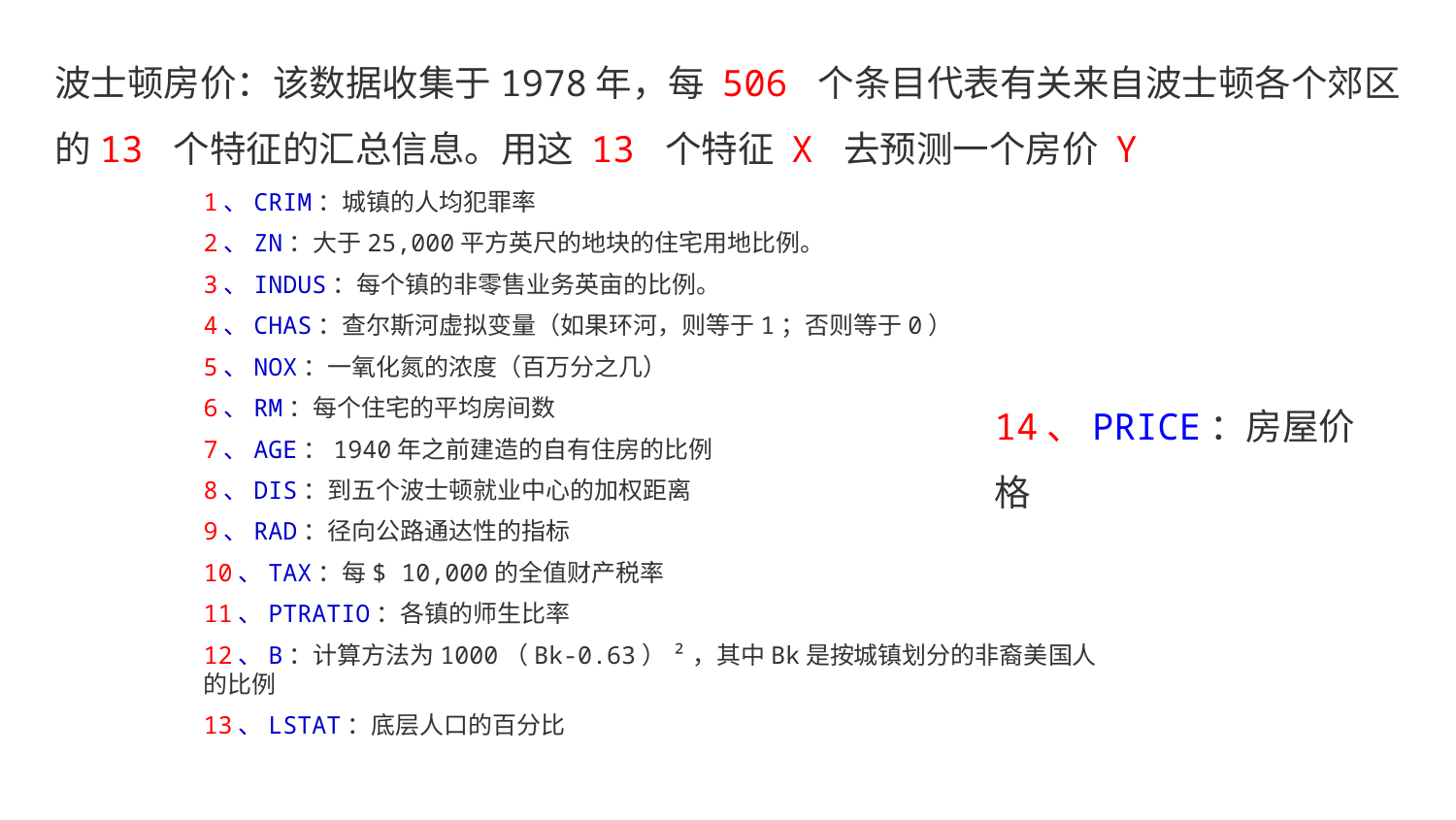

波士顿房价：该数据收集于1978年，每 506 个条目代表有关来自波士顿各个郊区的13 个特征的汇总信息。用这 13 个特征 X 去预测一个房价 Y
1、CRIM：城镇的人均犯罪率
2、ZN：大于25,000平方英尺的地块的住宅用地比例。
3、INDUS：每个镇的非零售业务英亩的比例。
4、CHAS：查尔斯河虚拟变量（如果环河，则等于1；否则等于0）
5、NOX：一氧化氮的浓度（百万分之几）
6、RM：每个住宅的平均房间数
7、AGE：1940年之前建造的自有住房的比例
8、DIS：到五个波士顿就业中心的加权距离
9、RAD：径向公路通达性的指标
10、TAX：每$ 10,000的全值财产税率
11、PTRATIO：各镇的师生比率
12、B：计算方法为1000（Bk-0.63）²，其中Bk是按城镇划分的非裔美国人的比例
13、LSTAT：底层人口的百分比
14、PRICE：房屋价格